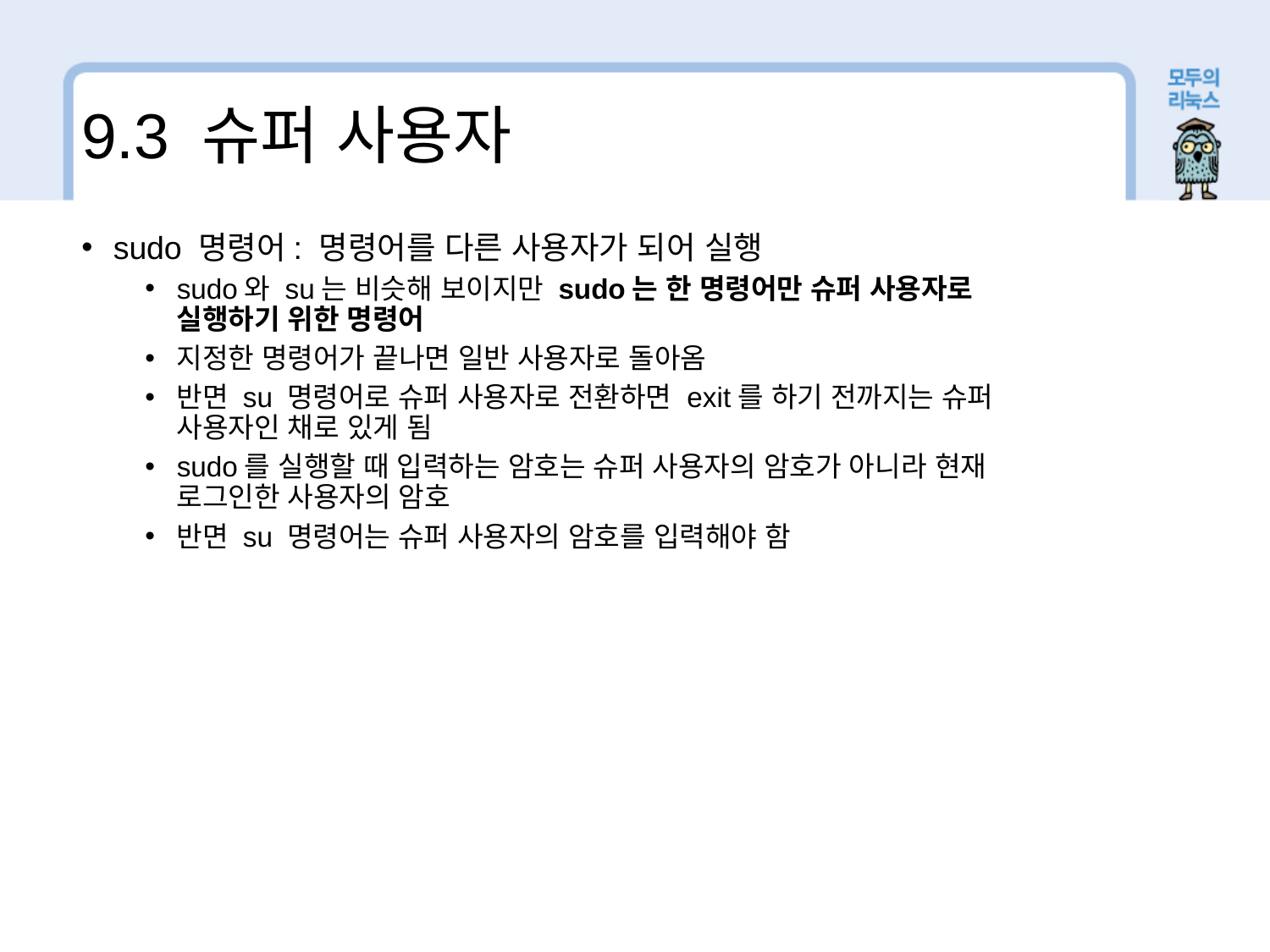

9.3 슈퍼 사용자
sudo 명령어: 명령어를 다른 사용자가 되어 실행
sudo와 su는 비슷해 보이지만 sudo는 한 명령어만 슈퍼 사용자로 실행하기 위한 명령어
지정한 명령어가 끝나면 일반 사용자로 돌아옴
반면 su 명령어로 슈퍼 사용자로 전환하면 exit를 하기 전까지는 슈퍼 사용자인 채로 있게 됨
sudo를 실행할 때 입력하는 암호는 슈퍼 사용자의 암호가 아니라 현재 로그인한 사용자의 암호
반면 su 명령어는 슈퍼 사용자의 암호를 입력해야 함